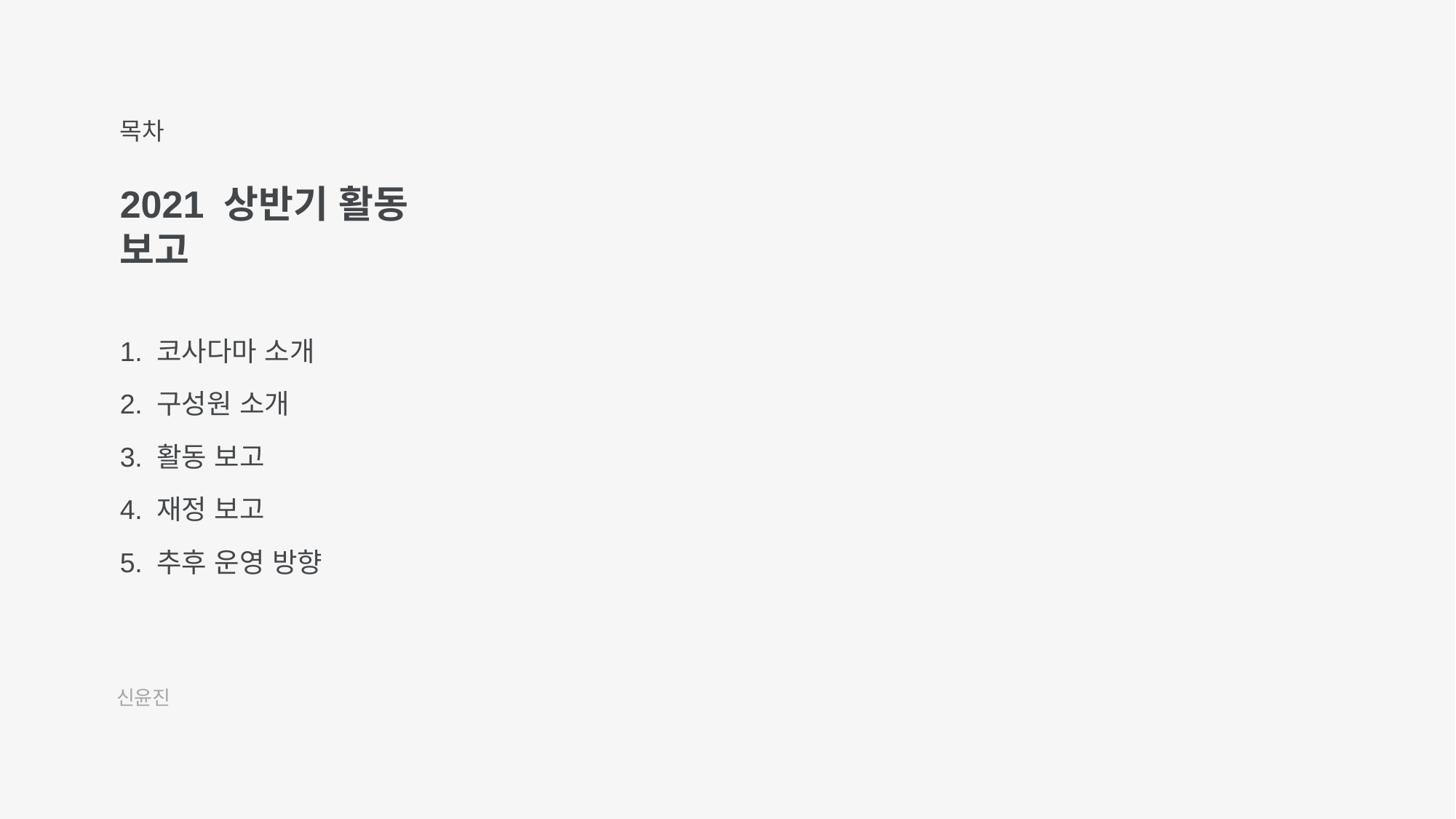

목차
2021 상반기 활동 보고
1. 코사다마 소개
2. 구성원 소개
3. 활동 보고
4. 재정 보고
5. 추후 운영 방향
신윤진